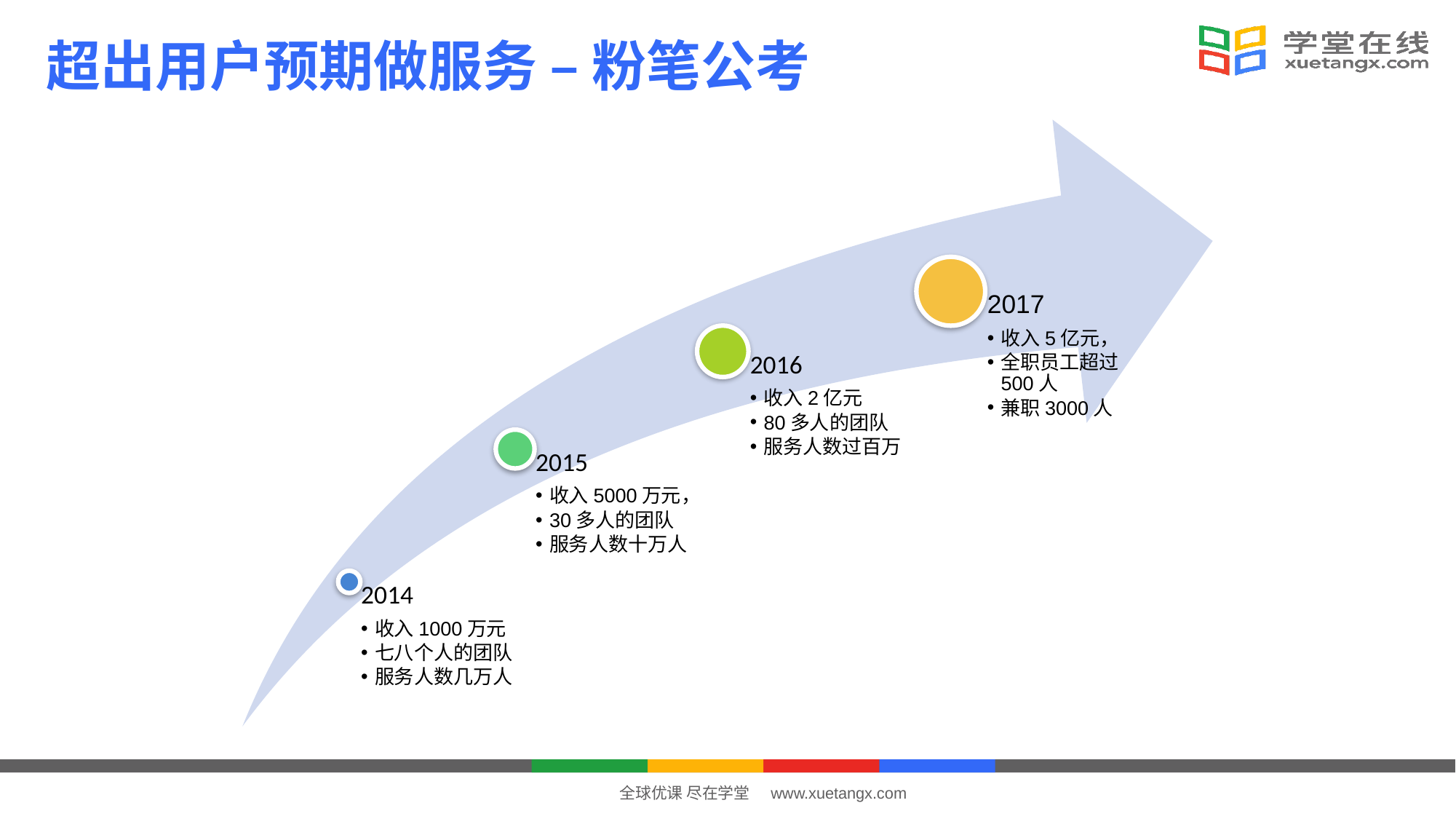

超出用户预期做服务 – 粉笔公考
2014
收入1000万元
七八个人的团队
服务人数几万人
2015
收入5000万元，
30多人的团队
服务人数十万人
2016
收入2亿元
80多人的团队
服务人数过百万
2017
收入5亿元，
全职员工超过500人
兼职3000人